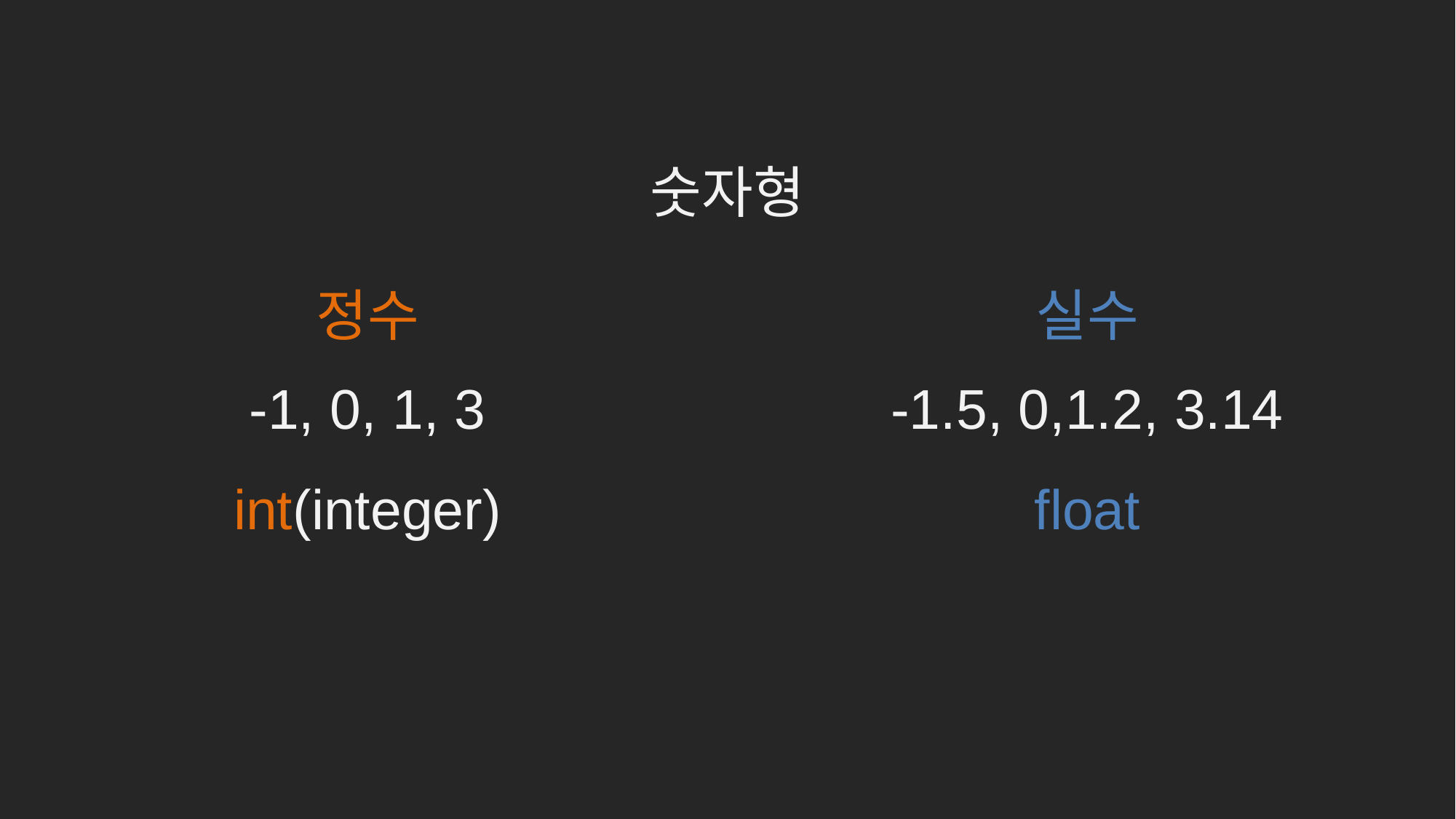

숫자형
정수
실수
-1, 0, 1, 3
-1.5, 0,1.2, 3.14
int(integer)
float